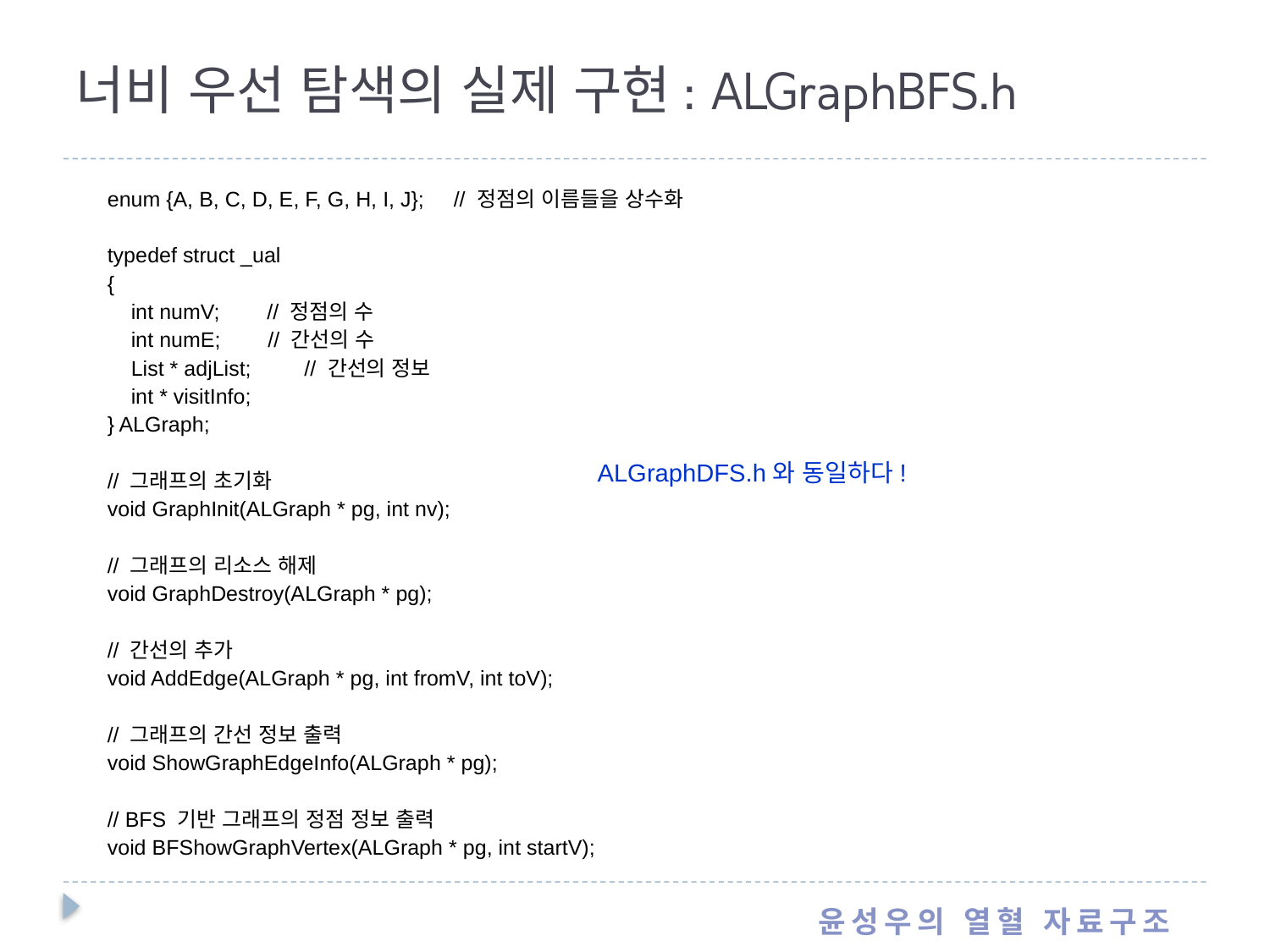

# 너비 우선 탐색의 실제 구현: ALGraphBFS.h
enum {A, B, C, D, E, F, G, H, I, J};     // 정점의 이름들을 상수화

typedef struct _ual
{
    int numV;        // 정점의 수
    int numE;        // 간선의 수
    List * adjList;         // 간선의 정보
    int * visitInfo;
} ALGraph;

// 그래프의 초기화
void GraphInit(ALGraph * pg, int nv);

// 그래프의 리소스 해제
void GraphDestroy(ALGraph * pg);

// 간선의 추가
void AddEdge(ALGraph * pg, int fromV, int toV);

// 그래프의 간선 정보 출력
void ShowGraphEdgeInfo(ALGraph * pg);

// BFS 기반 그래프의 정점 정보 출력
void BFShowGraphVertex(ALGraph * pg, int startV);
ALGraphDFS.h와 동일하다!
윤성우의 열혈 자료구조